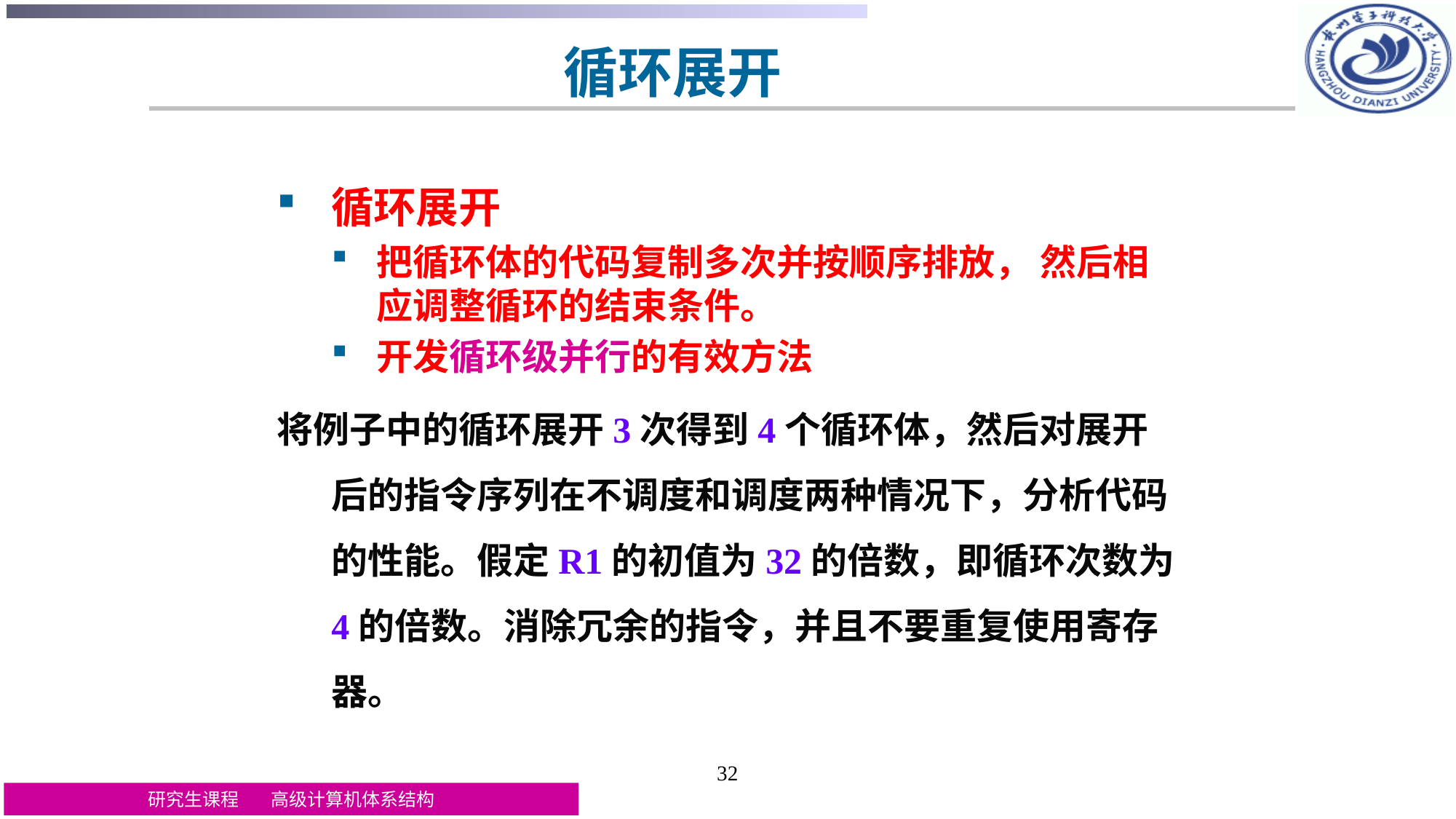

循环展开
循环展开
把循环体的代码复制多次并按顺序排放， 然后相应调整循环的结束条件。
开发循环级并行的有效方法
将例子中的循环展开3次得到4个循环体，然后对展开后的指令序列在不调度和调度两种情况下，分析代码的性能。假定R1的初值为32的倍数，即循环次数为4的倍数。消除冗余的指令，并且不要重复使用寄存器。
32